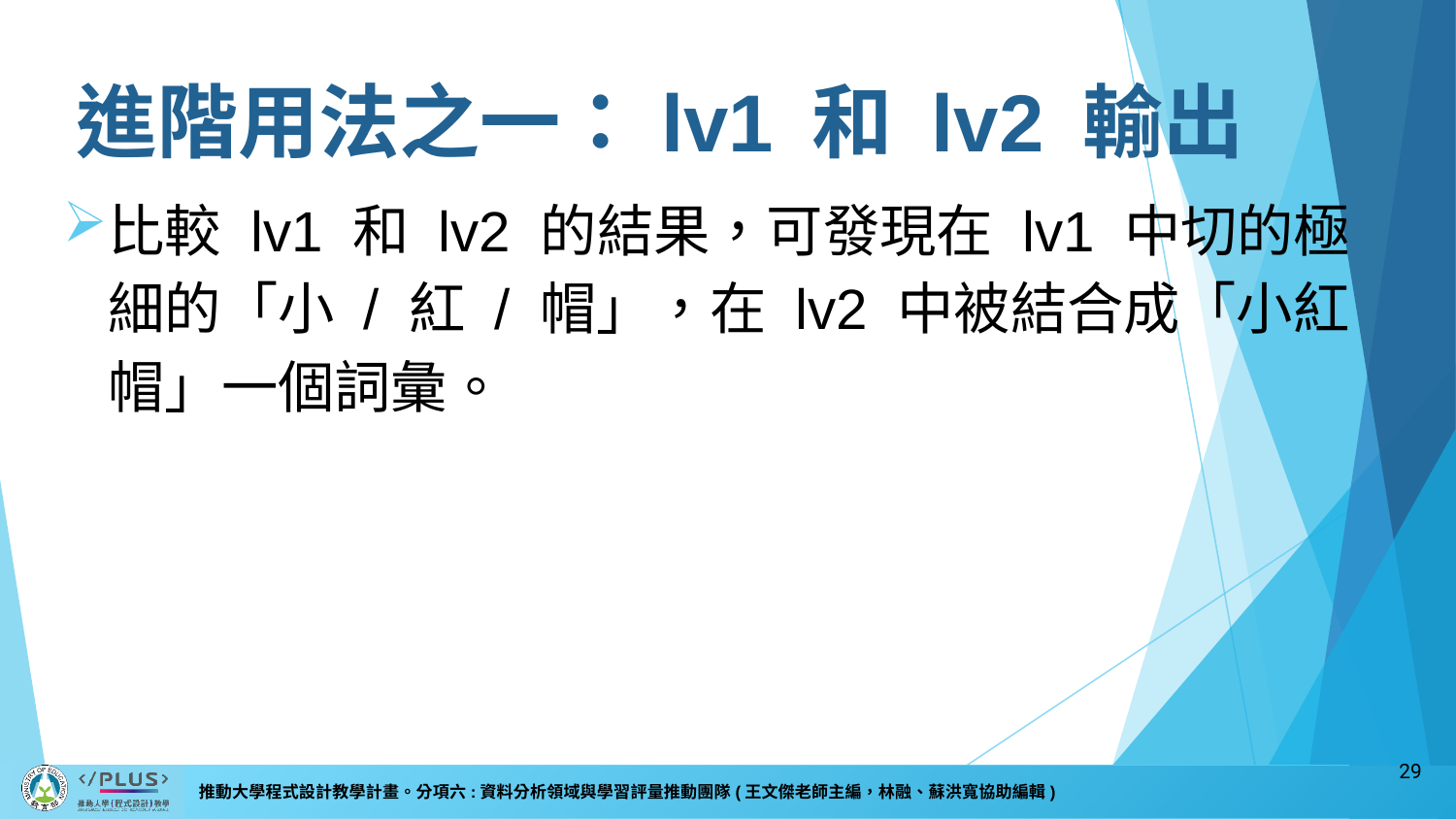

# 進階用法之一：lv1 和 lv2 輸出
比較 lv1 和 lv2 的結果，可發現在 lv1 中切的極細的「小 / 紅 / 帽」，在 lv2 中被結合成「小紅帽」一個詞彙。
29